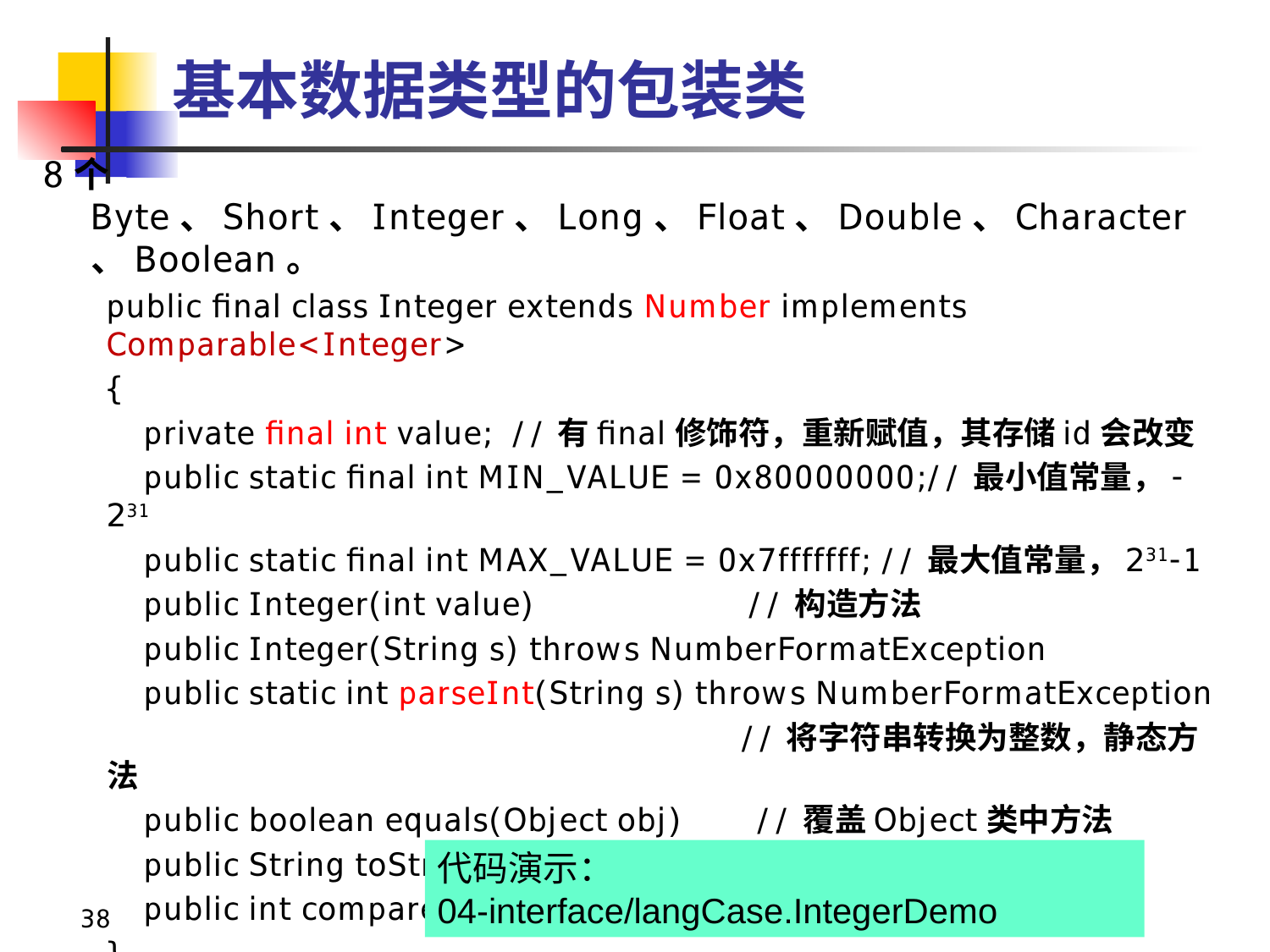

# 基本数据类型的包装类
8个Byte、Short、Integer、Long、Float、Double、Character、Boolean。
public final class Integer extends Number implements Comparable<Integer>
{
    private final int value;  //有final修饰符，重新赋值，其存储id会改变
    public static final int MIN_VALUE = 0x80000000;//最小值常量，-231
    public static final int MAX_VALUE = 0x7fffffff; //最大值常量，231-1
    public Integer(int value)                       //构造方法
    public Integer(String s) throws NumberFormatException
    public static int parseInt(String s) throws NumberFormatException
                                               		//将字符串转换为整数，静态方法
    public boolean equals(Object obj)        //覆盖Object类中方法
    public String toString() 		//覆盖Object类中方法
    public int compareTo(Integer anotherInteger)
}
代码演示：
04-interface/langCase.IntegerDemo
38